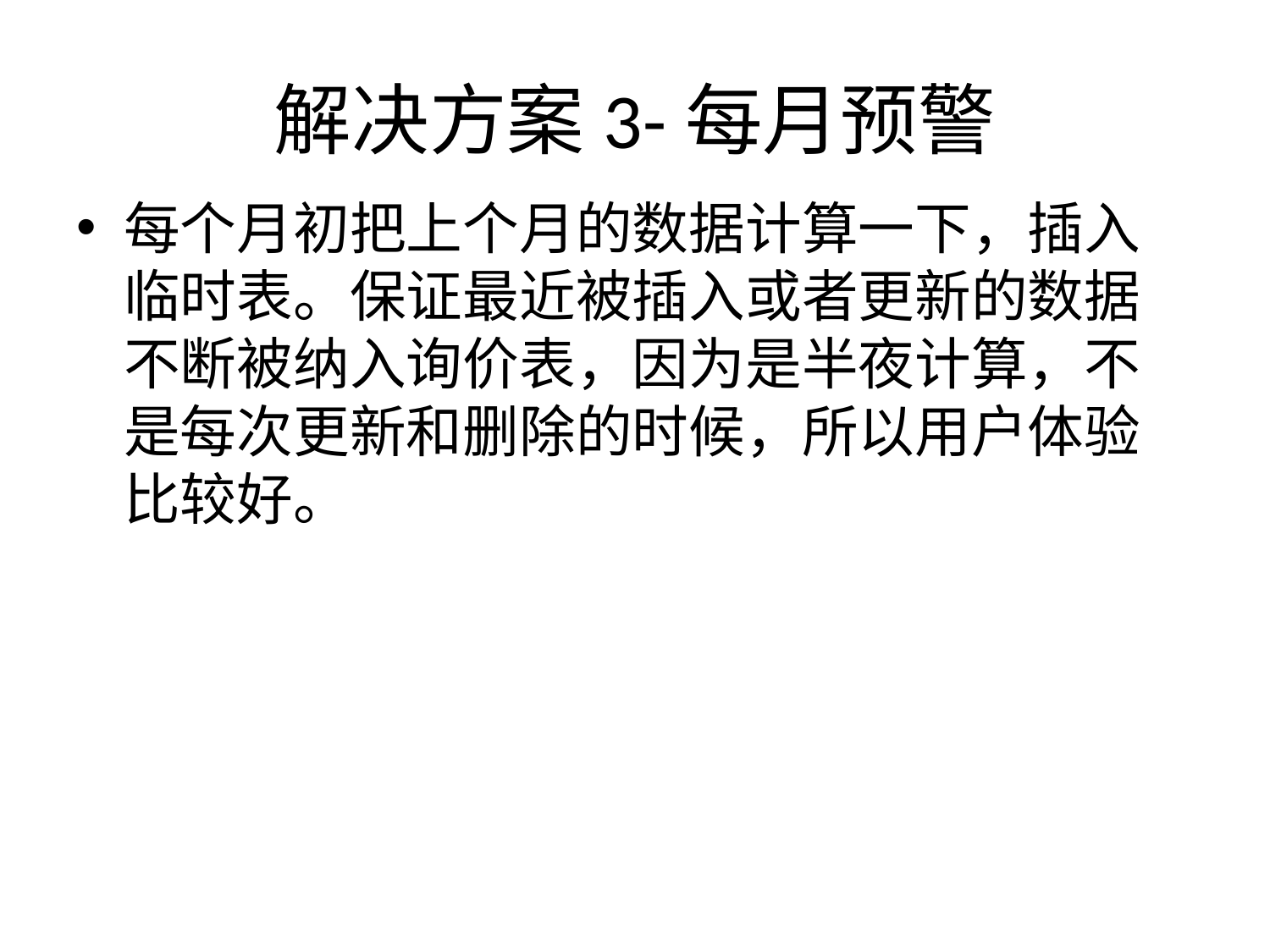

# 解决方案3-每月预警
每个月初把上个月的数据计算一下，插入临时表。保证最近被插入或者更新的数据不断被纳入询价表，因为是半夜计算，不是每次更新和删除的时候，所以用户体验比较好。